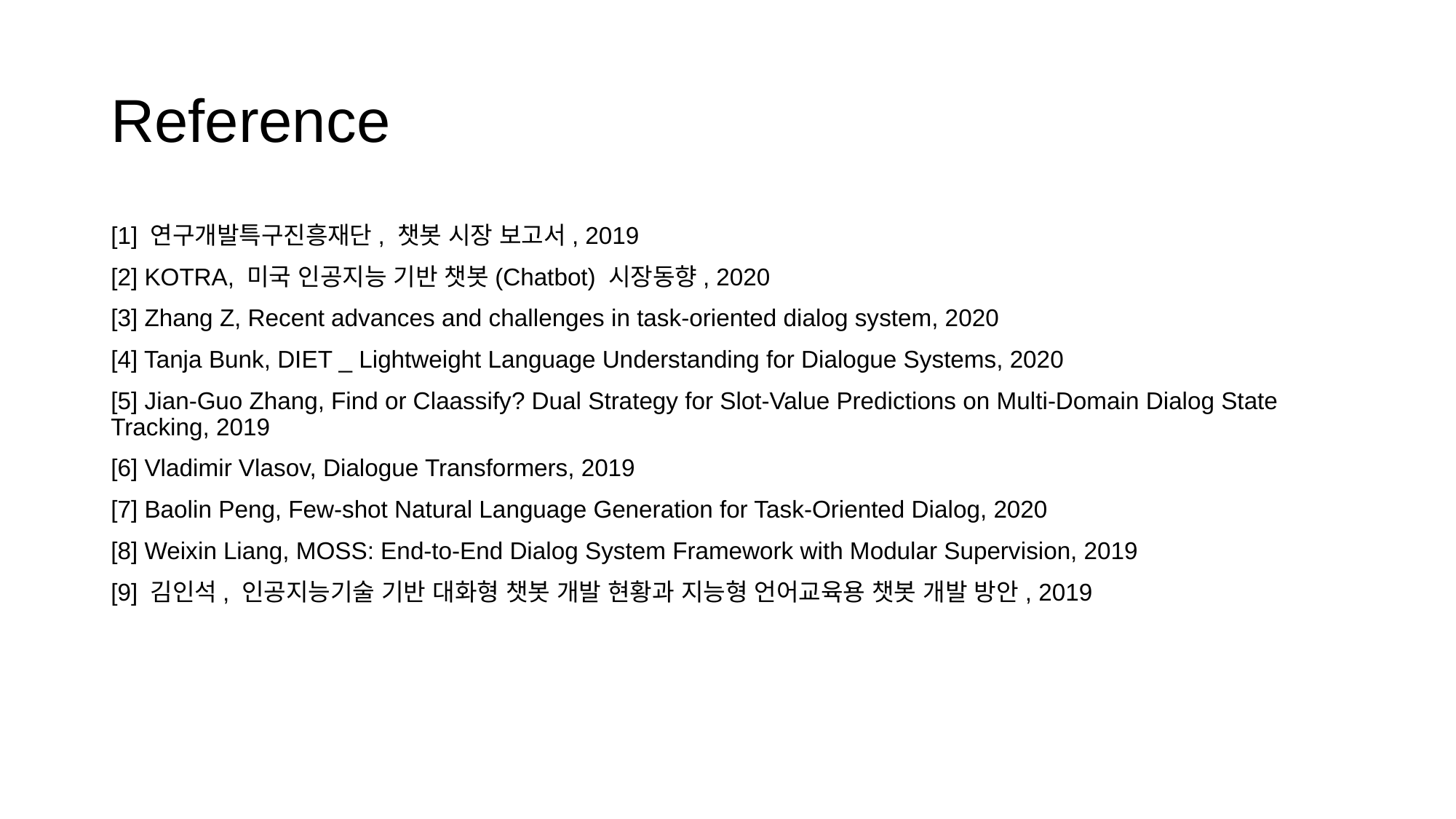

# Reference
[1] 연구개발특구진흥재단, 챗봇 시장 보고서, 2019
[2] KOTRA, 미국 인공지능 기반 챗봇(Chatbot) 시장동향, 2020
[3] Zhang Z, Recent advances and challenges in task-oriented dialog system, 2020
[4] Tanja Bunk, DIET _ Lightweight Language Understanding for Dialogue Systems, 2020
[5] Jian-Guo Zhang, Find or Claassify? Dual Strategy for Slot-Value Predictions on Multi-Domain Dialog State Tracking, 2019
[6] Vladimir Vlasov, Dialogue Transformers, 2019
[7] Baolin Peng, Few-shot Natural Language Generation for Task-Oriented Dialog, 2020
[8] Weixin Liang, MOSS: End-to-End Dialog System Framework with Modular Supervision, 2019
[9] 김인석, 인공지능기술 기반 대화형 챗봇 개발 현황과 지능형 언어교육용 챗봇 개발 방안, 2019